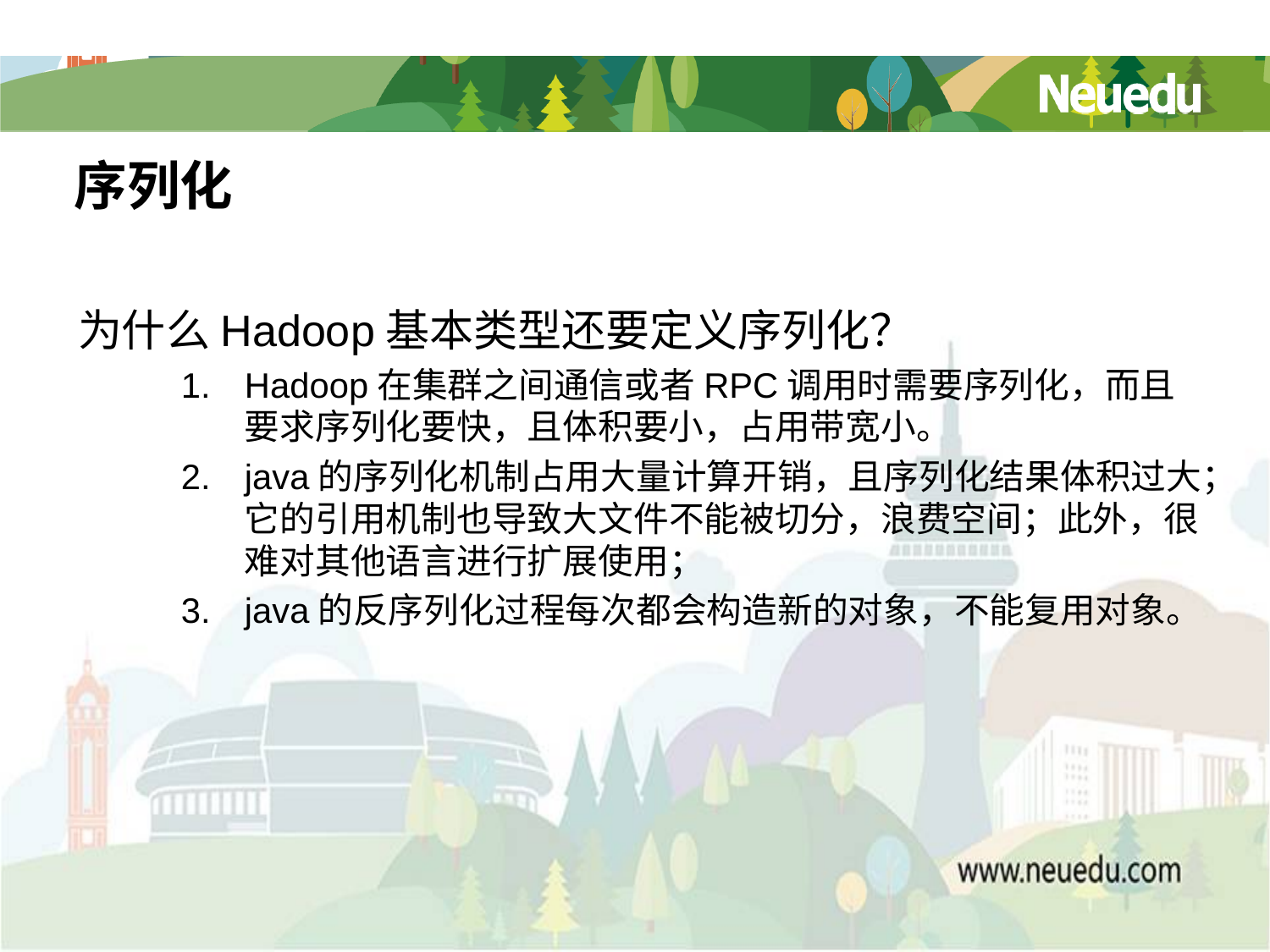

# 序列化
为什么Hadoop基本类型还要定义序列化？
Hadoop在集群之间通信或者RPC调用时需要序列化，而且要求序列化要快，且体积要小，占用带宽小。
java的序列化机制占用大量计算开销，且序列化结果体积过大；它的引用机制也导致大文件不能被切分，浪费空间；此外，很难对其他语言进行扩展使用；
java的反序列化过程每次都会构造新的对象，不能复用对象。